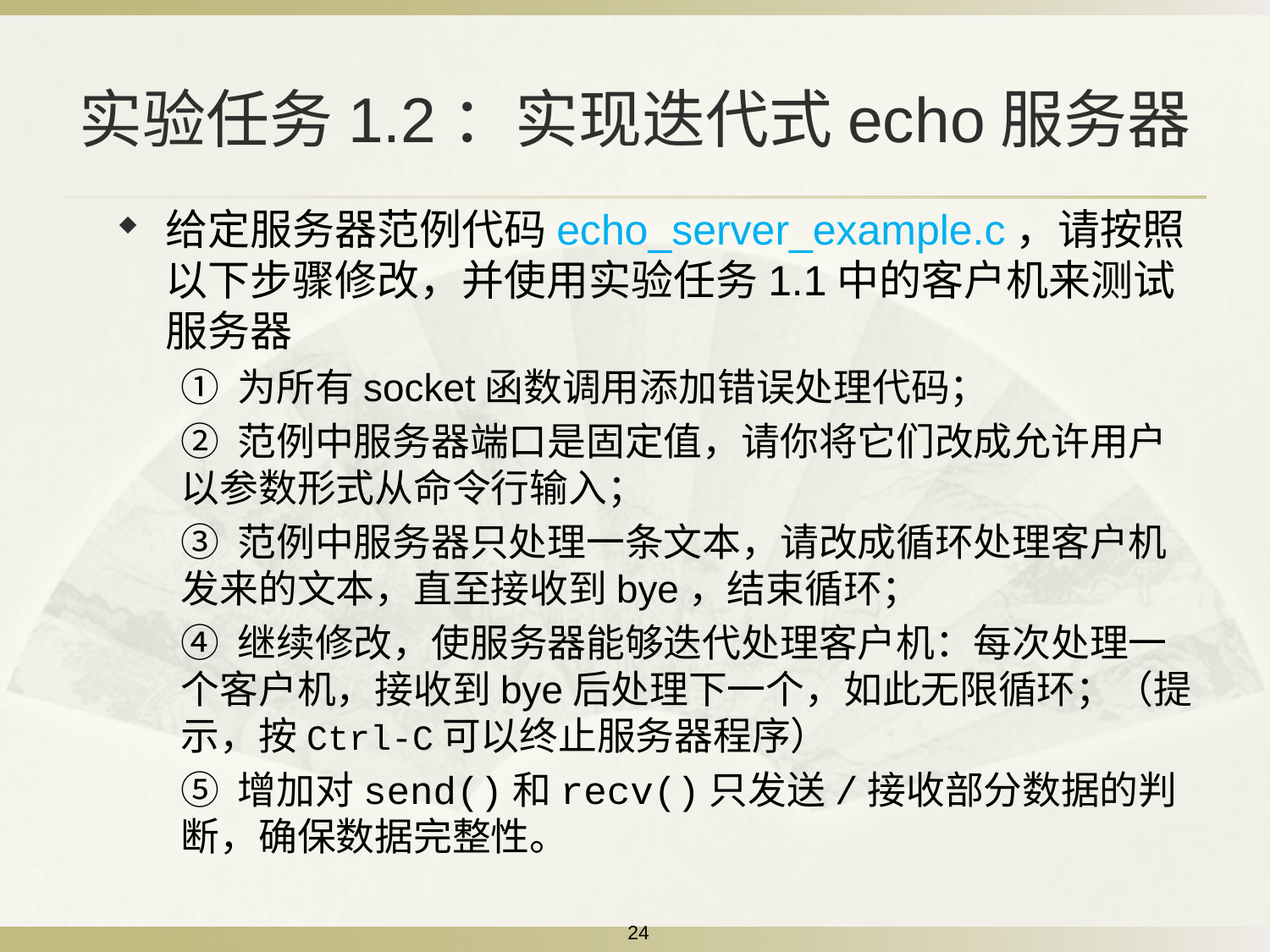

# 实验任务1.2：实现迭代式echo服务器
给定服务器范例代码echo_server_example.c，请按照以下步骤修改，并使用实验任务1.1中的客户机来测试服务器
① 为所有socket函数调用添加错误处理代码；
② 范例中服务器端口是固定值，请你将它们改成允许用户以参数形式从命令行输入；
③ 范例中服务器只处理一条文本，请改成循环处理客户机发来的文本，直至接收到bye，结束循环；
④ 继续修改，使服务器能够迭代处理客户机：每次处理一个客户机，接收到bye后处理下一个，如此无限循环；（提示，按Ctrl-C可以终止服务器程序）
⑤ 增加对send()和recv()只发送/接收部分数据的判断，确保数据完整性。

24